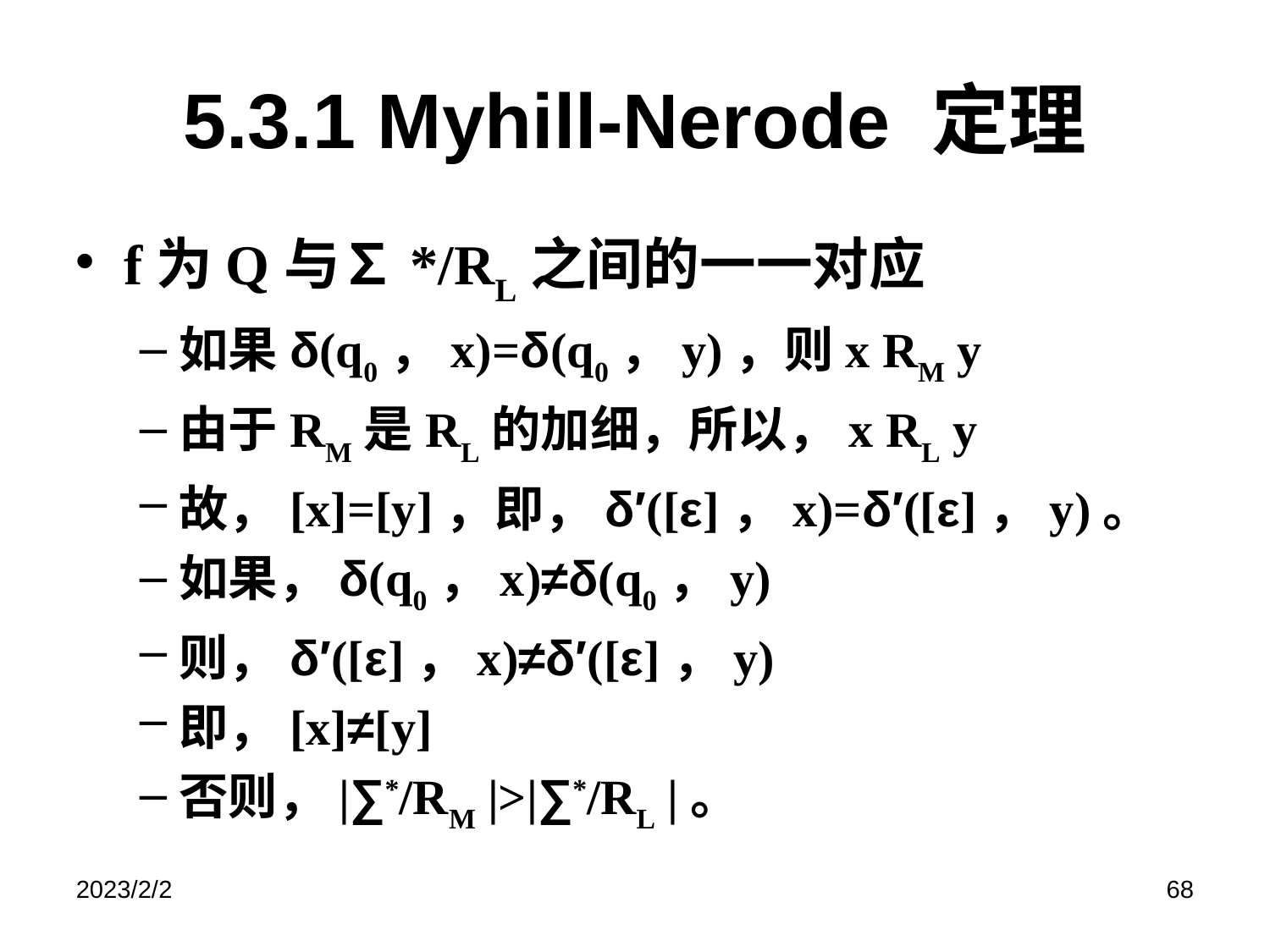

# 5.3.1 Myhill-Nerode 定理
f为Q与∑*/RL之间的一一对应
如果δ(q0，x)=δ(q0，y)，则x RM y
由于RM是RL的加细，所以，x RL y
故，[x]=[y]，即，δ′([ε]，x)=δ′([ε]，y)。
如果，δ(q0，x)≠δ(q0，y)
则，δ′([ε]，x)≠δ′([ε]，y)
即，[x]≠[y]
否则，|∑*/RM |>|∑*/RL |。
2023/2/2
68